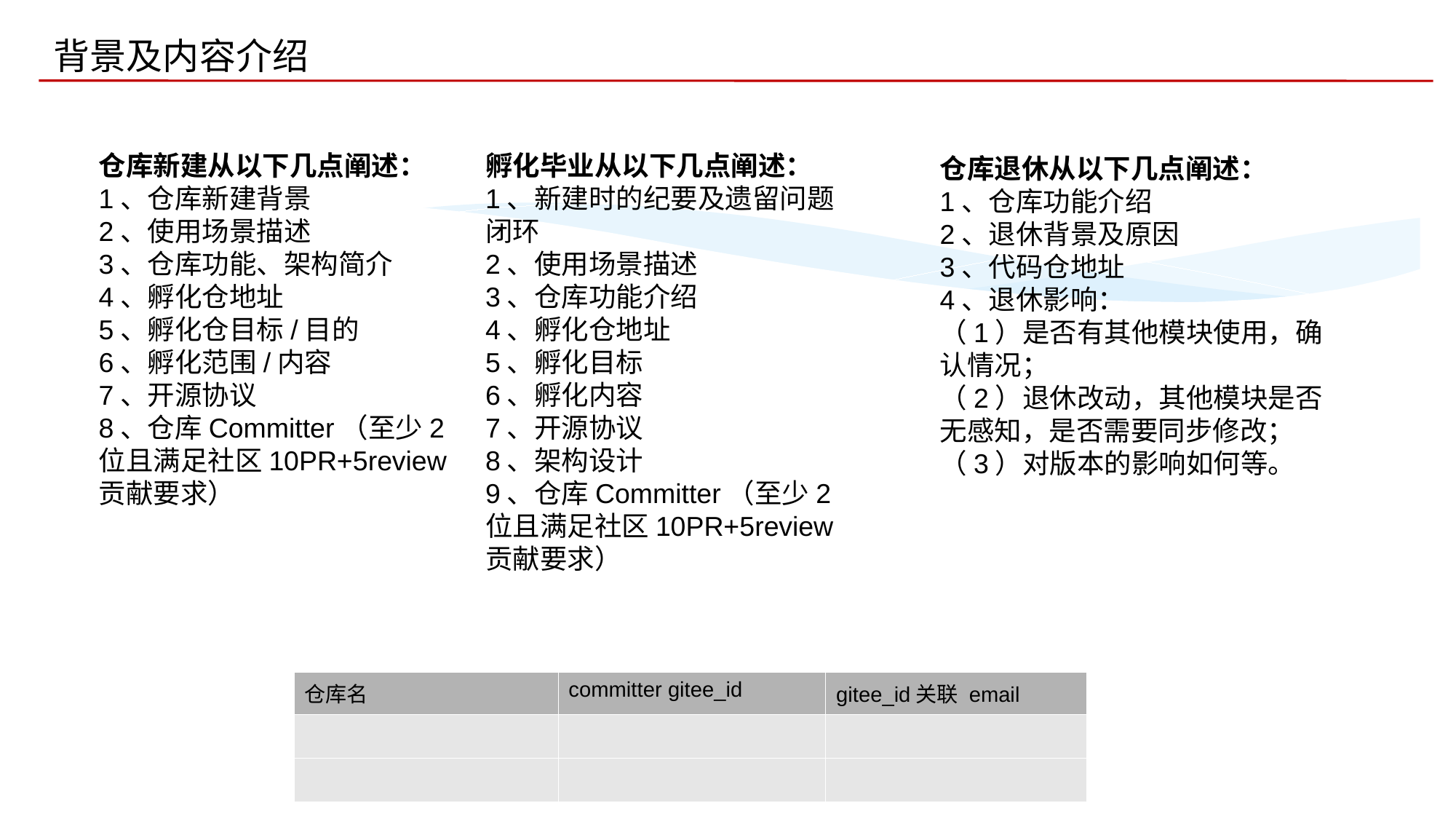

背景及内容介绍

仓库新建从以下几点阐述：
1、仓库新建背景
2、使用场景描述
3、仓库功能、架构简介
4、孵化仓地址
5、孵化仓目标/目的
6、孵化范围/内容
7、开源协议
8、仓库Committer（至少2位且满足社区10PR+5review贡献要求）
孵化毕业从以下几点阐述：
1、新建时的纪要及遗留问题闭环
2、使用场景描述
3、仓库功能介绍
4、孵化仓地址
5、孵化目标
6、孵化内容
7、开源协议
8、架构设计
9、仓库Committer（至少2位且满足社区10PR+5review贡献要求）
仓库退休从以下几点阐述：
1、仓库功能介绍
2、退休背景及原因
3、代码仓地址
4、退休影响：
（1）是否有其他模块使用，确认情况；
（2）退休改动，其他模块是否无感知，是否需要同步修改；
（3）对版本的影响如何等。
| 仓库名 | committer gitee\_id | gitee\_id关联 email |
| --- | --- | --- |
|  |  |  |
|  |  |  |